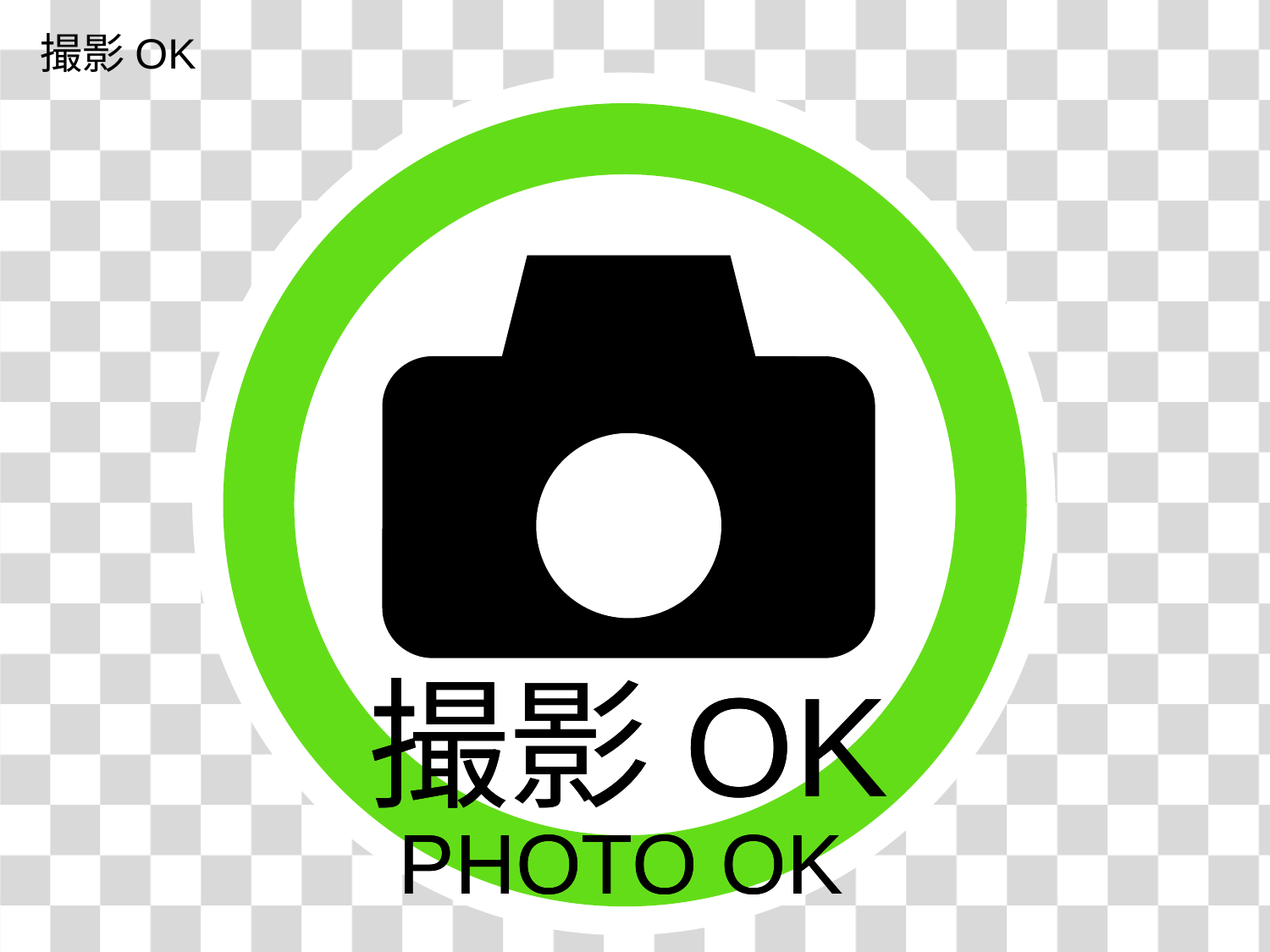

# 撮影OK

撮影OK
撮影OK
PHOTO OK
PHOTO OK